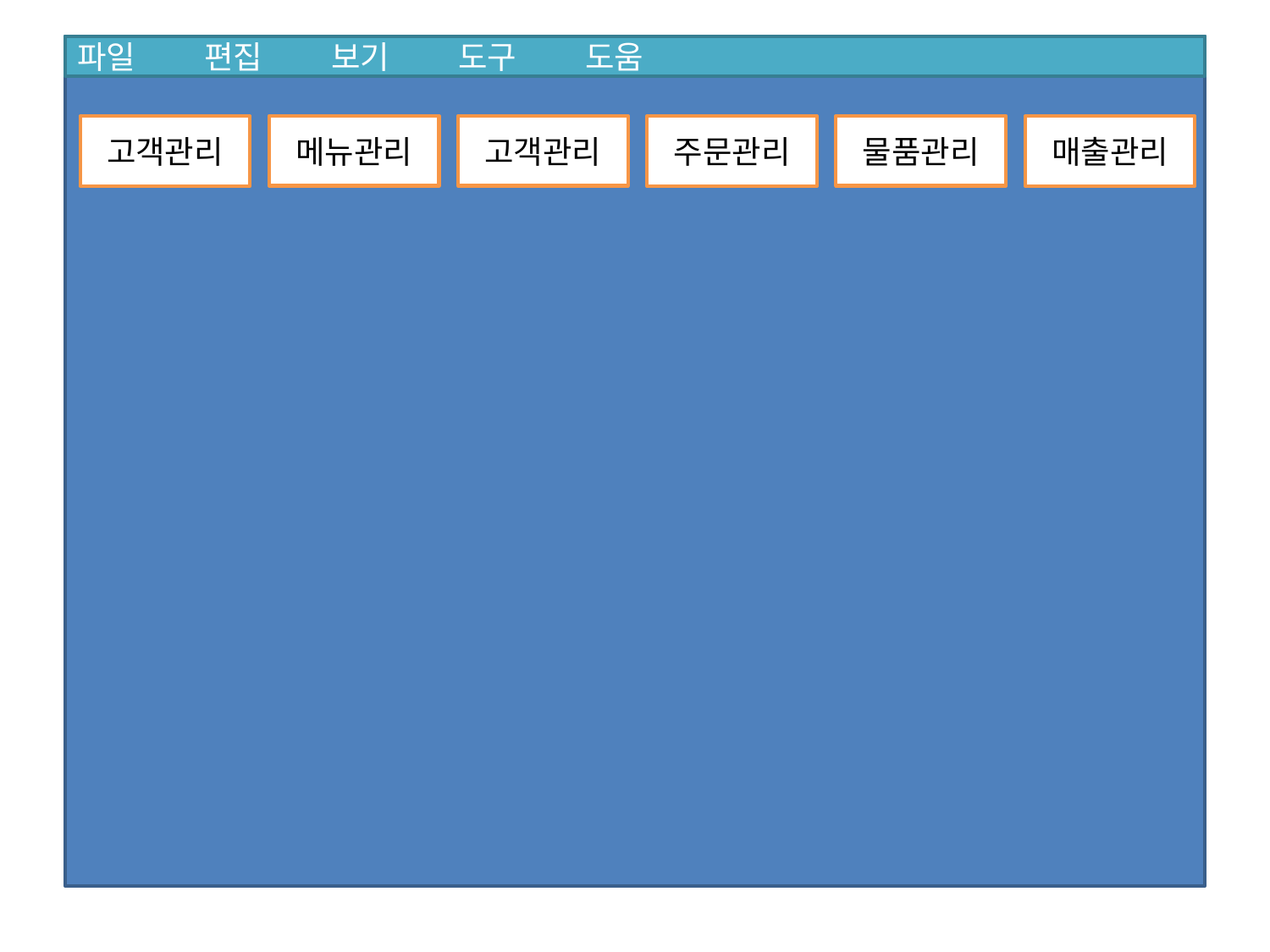

파일	편집	보기	도구	도움
메뉴관리
고객관리
물품관리
고객관리
주문관리
매출관리